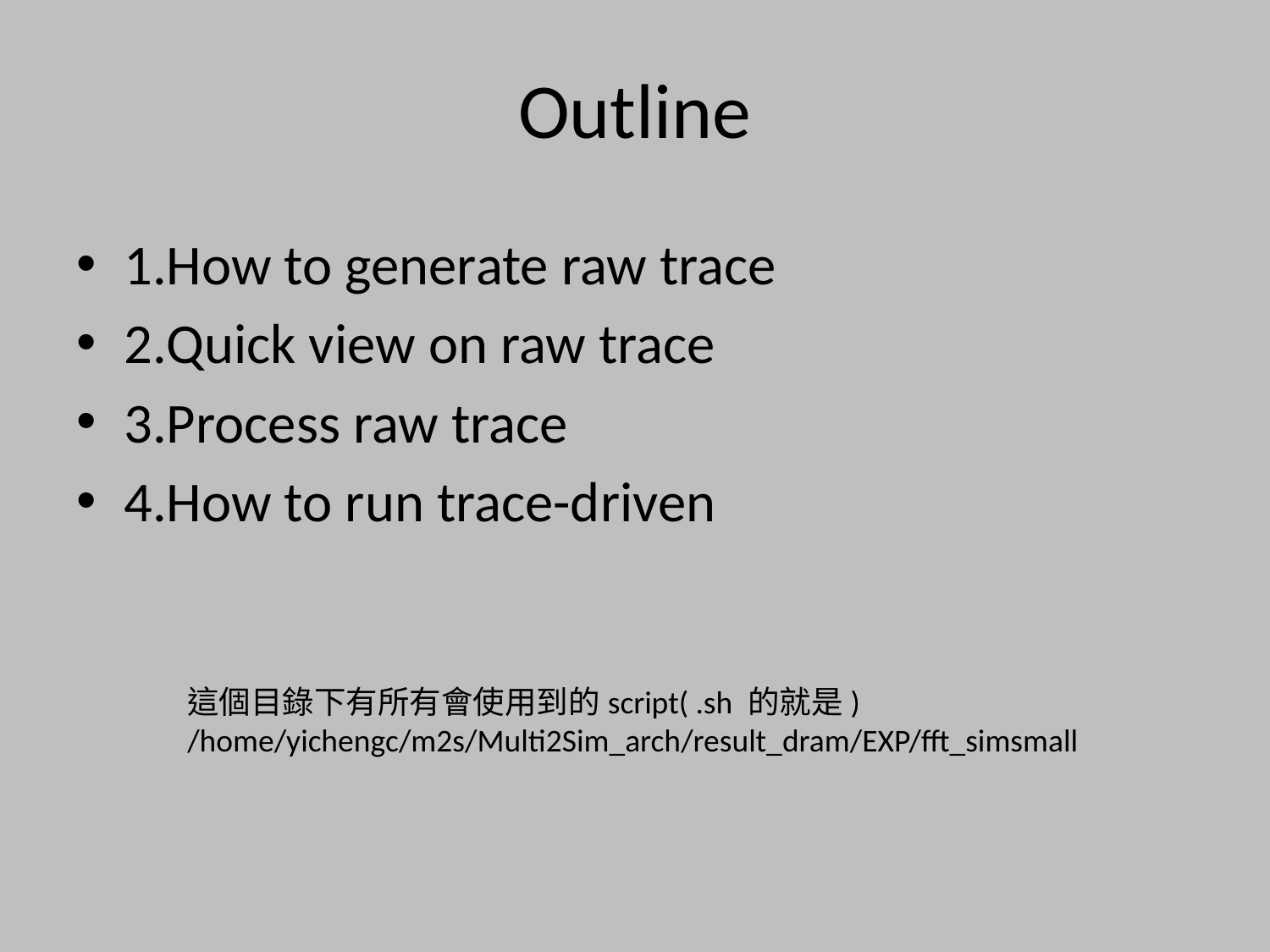

# Outline
1.How to generate raw trace
2.Quick view on raw trace
3.Process raw trace
4.How to run trace-driven

這個目錄下有所有會使用到的script( .sh 的就是)
/home/yichengc/m2s/Multi2Sim_arch/result_dram/EXP/fft_simsmall